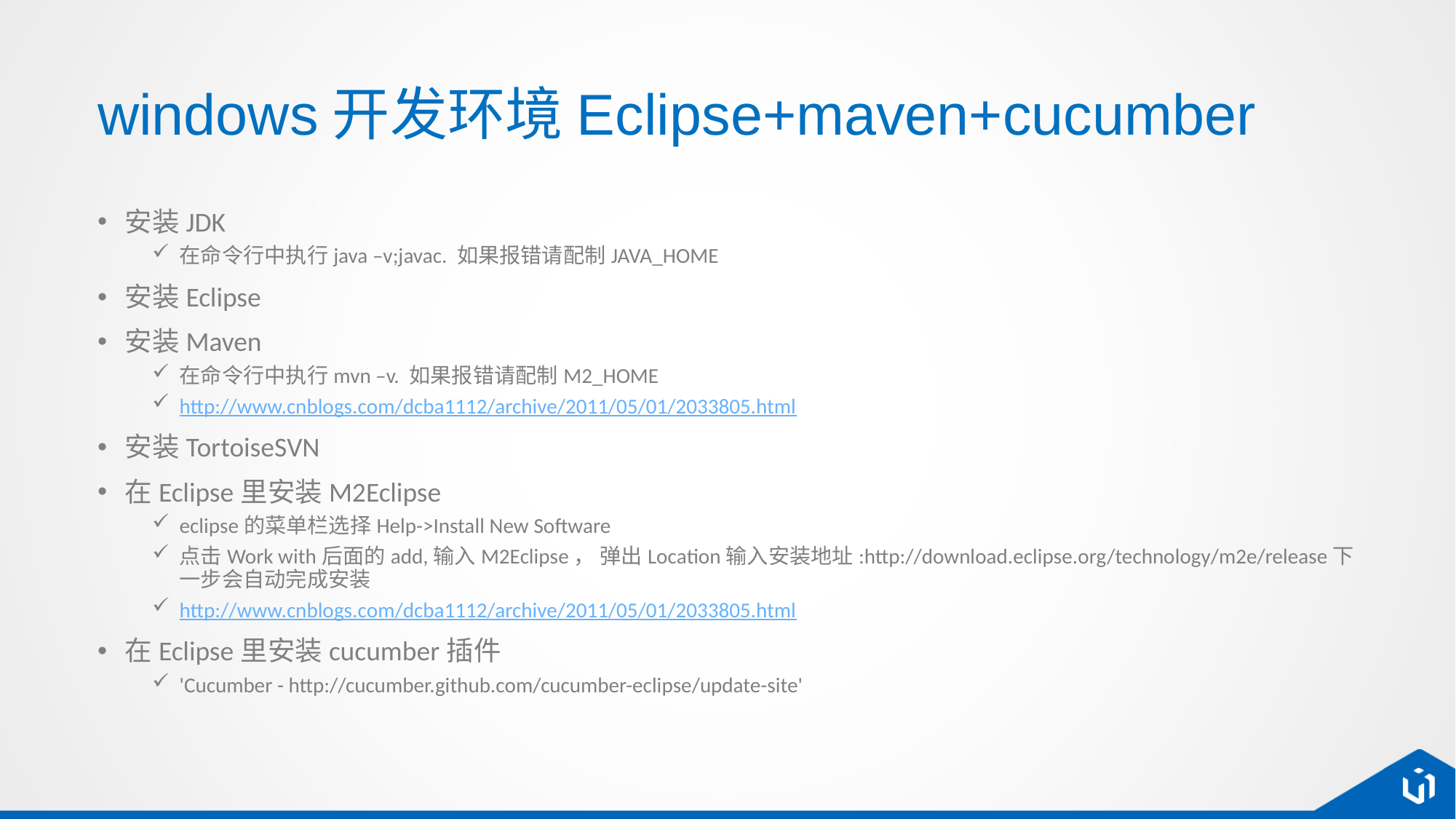

# windows开发环境Eclipse+maven+cucumber
安装JDK
在命令行中执行java –v;javac. 如果报错请配制JAVA_HOME
安装Eclipse
安装Maven
在命令行中执行mvn –v. 如果报错请配制M2_HOME
http://www.cnblogs.com/dcba1112/archive/2011/05/01/2033805.html
安装TortoiseSVN
在Eclipse里安装M2Eclipse
eclipse的菜单栏选择Help->Install New Software
点击Work with后面的add,输入M2Eclipse， 弹出Location输入安装地址:http://download.eclipse.org/technology/m2e/release下一步会自动完成安装
http://www.cnblogs.com/dcba1112/archive/2011/05/01/2033805.html
在Eclipse里安装cucumber插件
'Cucumber - http://cucumber.github.com/cucumber-eclipse/update-site'